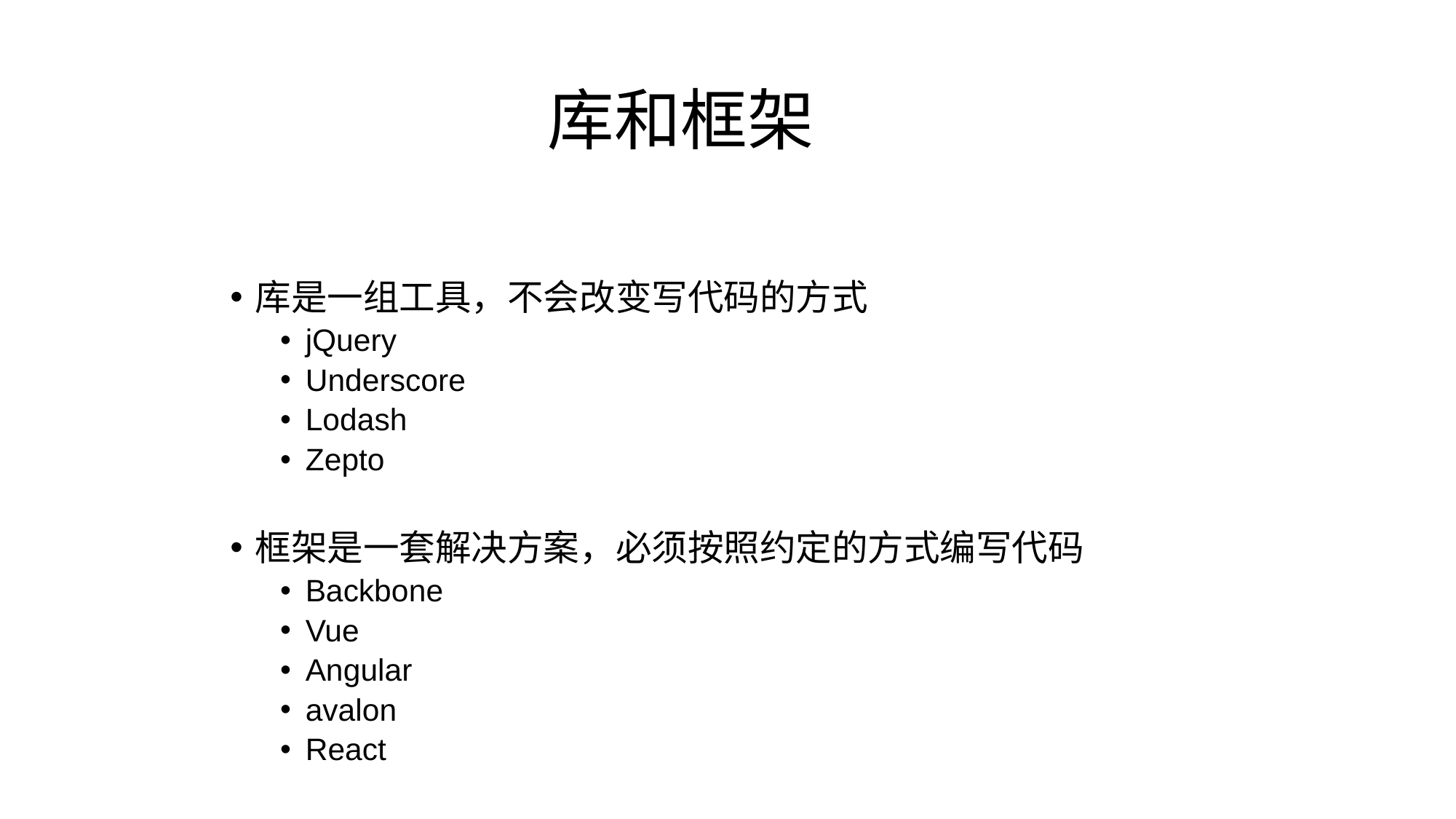

# 库和框架

库是一组工具，不会改变写代码的方式
jQuery
Underscore
Lodash
Zepto

框架是一套解决方案，必须按照约定的方式编写代码
Backbone
Vue
Angular
avalon
React